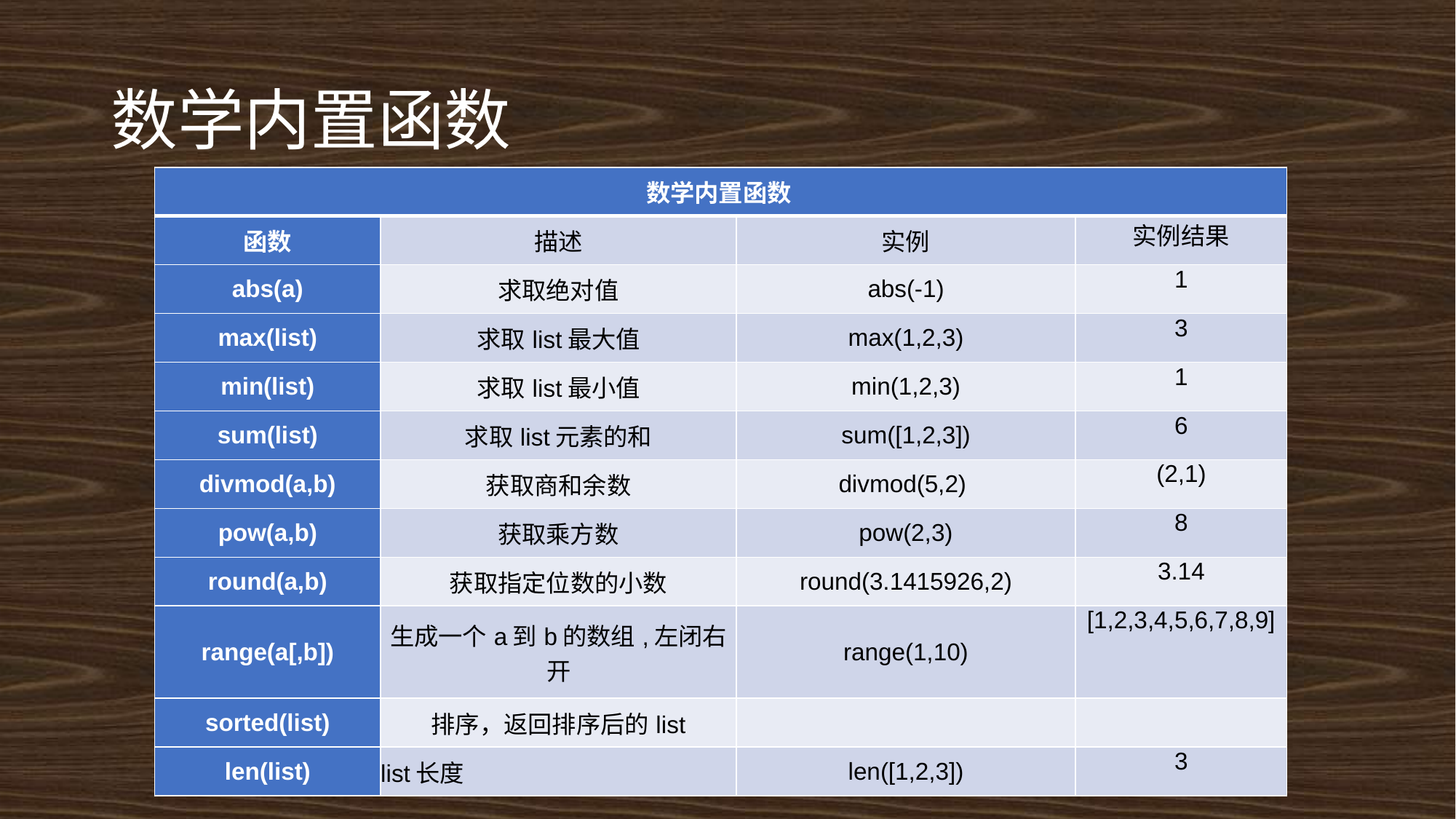

# 数学内置函数
| 数学内置函数 |  |  |  |
| --- | --- | --- | --- |
| 函数 | 描述 | 实例 | 实例结果 |
| abs(a) | 求取绝对值 | abs(-1) | 1 |
| max(list) | 求取list最大值 | max(1,2,3) | 3 |
| min(list) | 求取list最小值 | min(1,2,3) | 1 |
| sum(list) | 求取list元素的和 | sum([1,2,3]) | 6 |
| divmod(a,b) | 获取商和余数 | divmod(5,2) | (2,1) |
| pow(a,b) | 获取乘方数 | pow(2,3) | 8 |
| round(a,b) | 获取指定位数的小数 | round(3.1415926,2) | 3.14 |
| range(a[,b]) | 生成一个a到b的数组,左闭右开 | range(1,10) | [1,2,3,4,5,6,7,8,9] |
| sorted(list) | 排序，返回排序后的list |  |  |
| len(list) | list长度 | len([1,2,3]) | 3 |